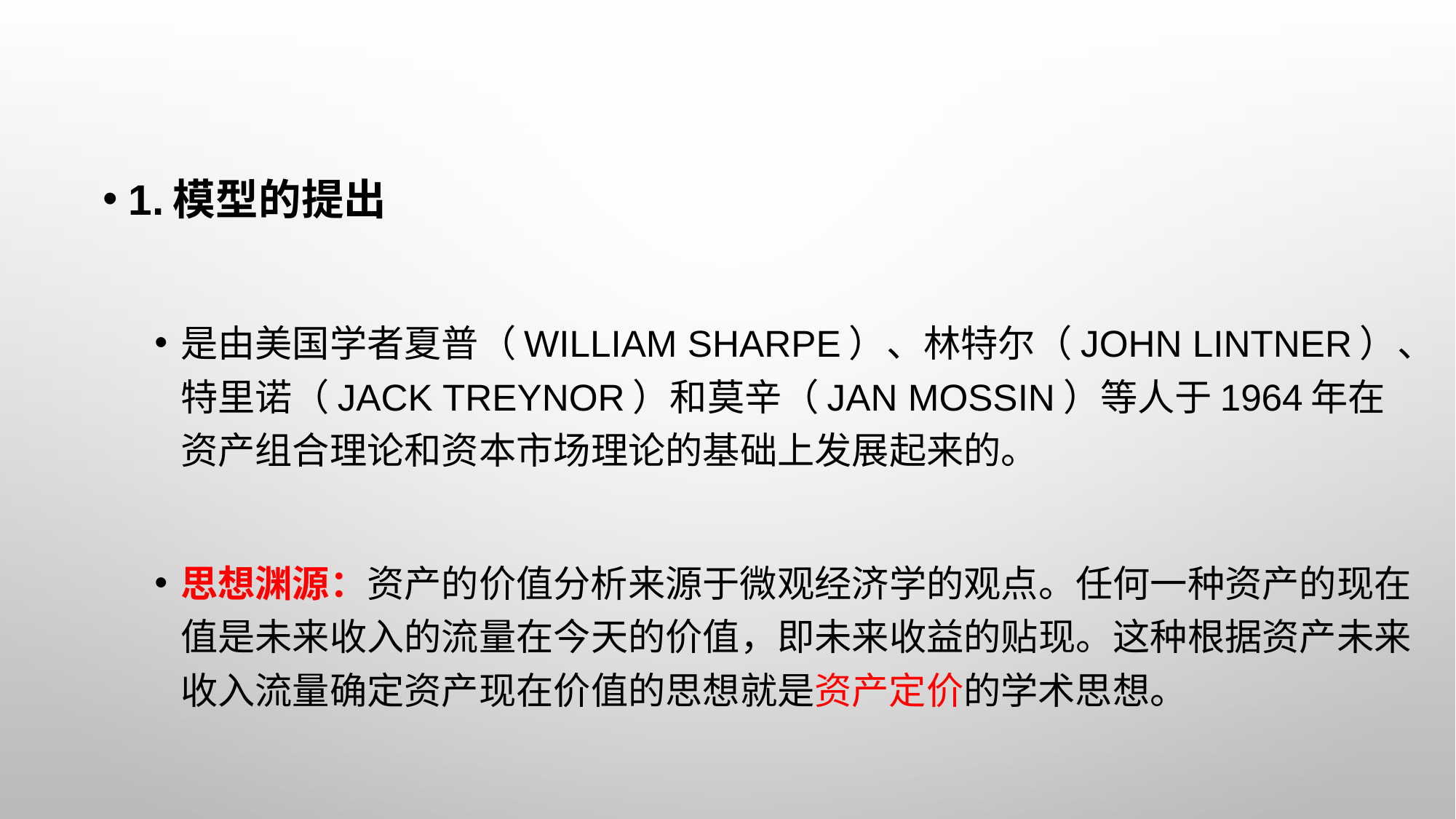

1.模型的提出

是由美国学者夏普（William Sharpe）、林特尔（John Lintner）、特里诺（Jack Treynor）和莫辛（Jan Mossin）等人于1964年在资产组合理论和资本市场理论的基础上发展起来的。

思想渊源：资产的价值分析来源于微观经济学的观点。任何一种资产的现在值是未来收入的流量在今天的价值，即未来收益的贴现。这种根据资产未来收入流量确定资产现在价值的思想就是资产定价的学术思想。